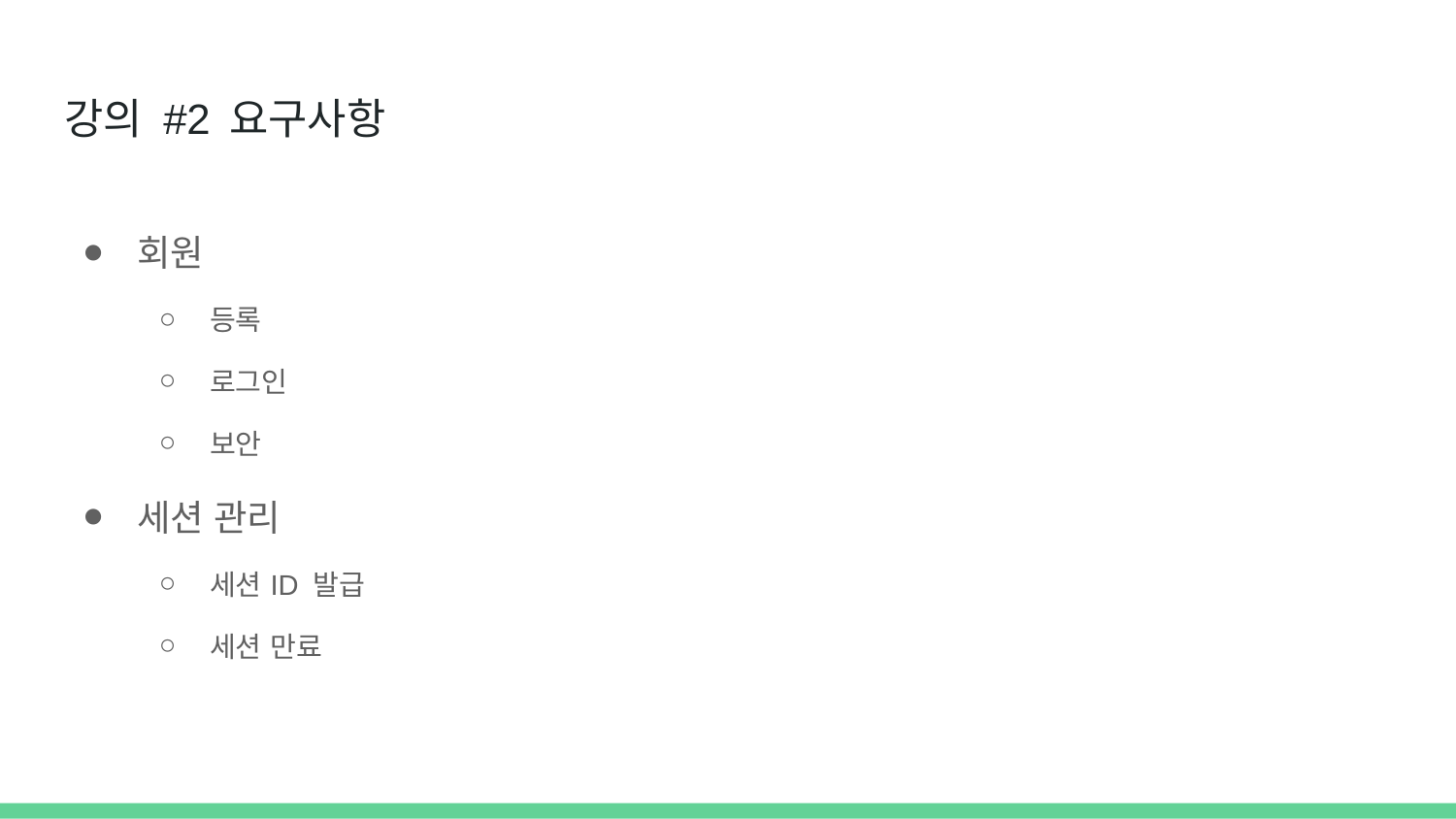

# 강의 #2 요구사항
회원
등록
로그인
보안
세션 관리
세션ID 발급
세션 만료